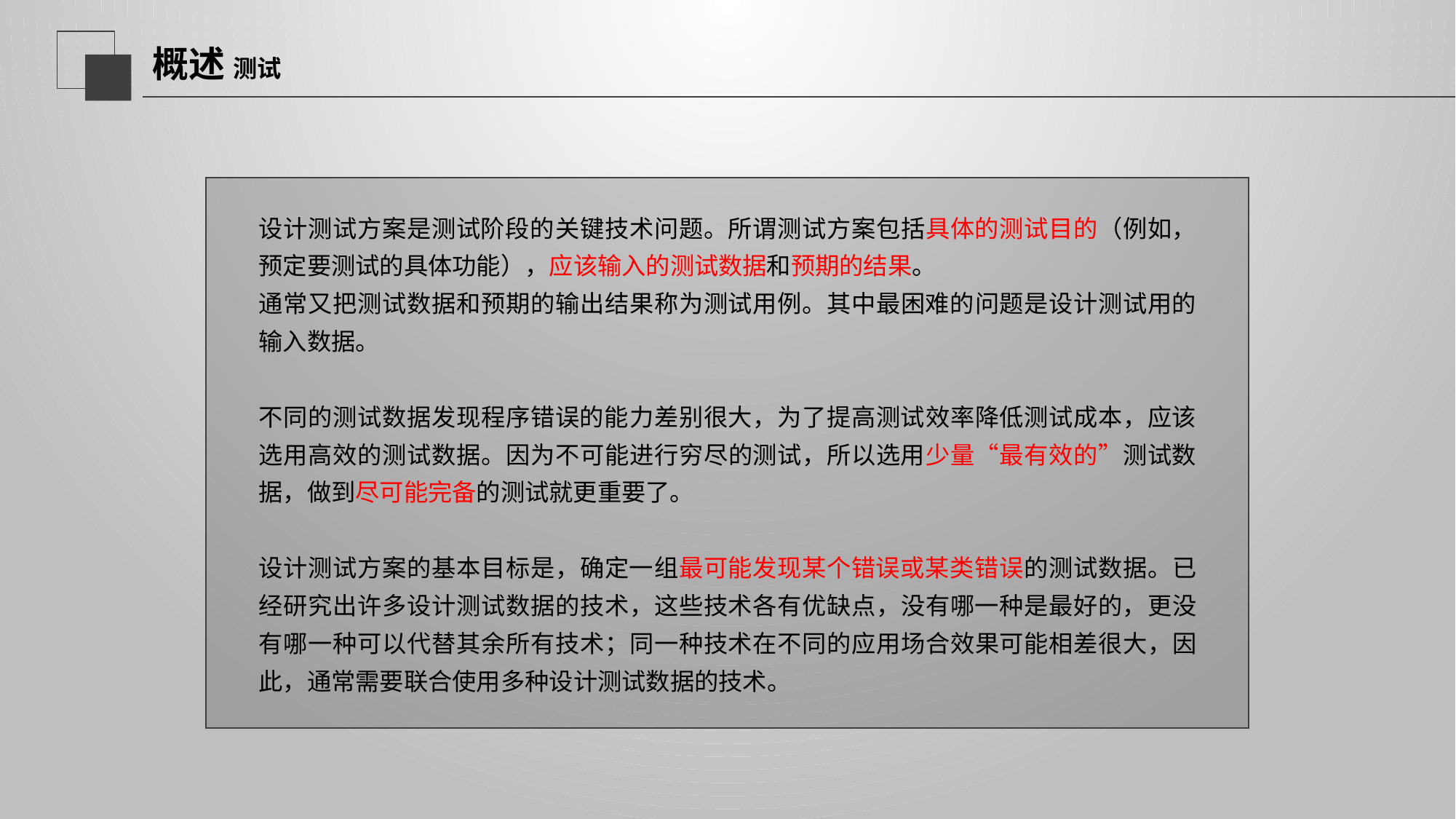

# 概述 测试

设计测试方案是测试阶段的关键技术问题。所谓测试方案包括具体的测试目的（例如，预定要测试的具体功能），应该输入的测试数据和预期的结果。
通常又把测试数据和预期的输出结果称为测试用例。其中最困难的问题是设计测试用的输入数据。

不同的测试数据发现程序错误的能力差别很大，为了提高测试效率降低测试成本，应该选用高效的测试数据。因为不可能进行穷尽的测试，所以选用少量“最有效的”测试数据，做到尽可能完备的测试就更重要了。

设计测试方案的基本目标是，确定一组最可能发现某个错误或某类错误的测试数据。已经研究出许多设计测试数据的技术，这些技术各有优缺点，没有哪一种是最好的，更没有哪一种可以代替其余所有技术；同一种技术在不同的应用场合效果可能相差很大，因此，通常需要联合使用多种设计测试数据的技术。